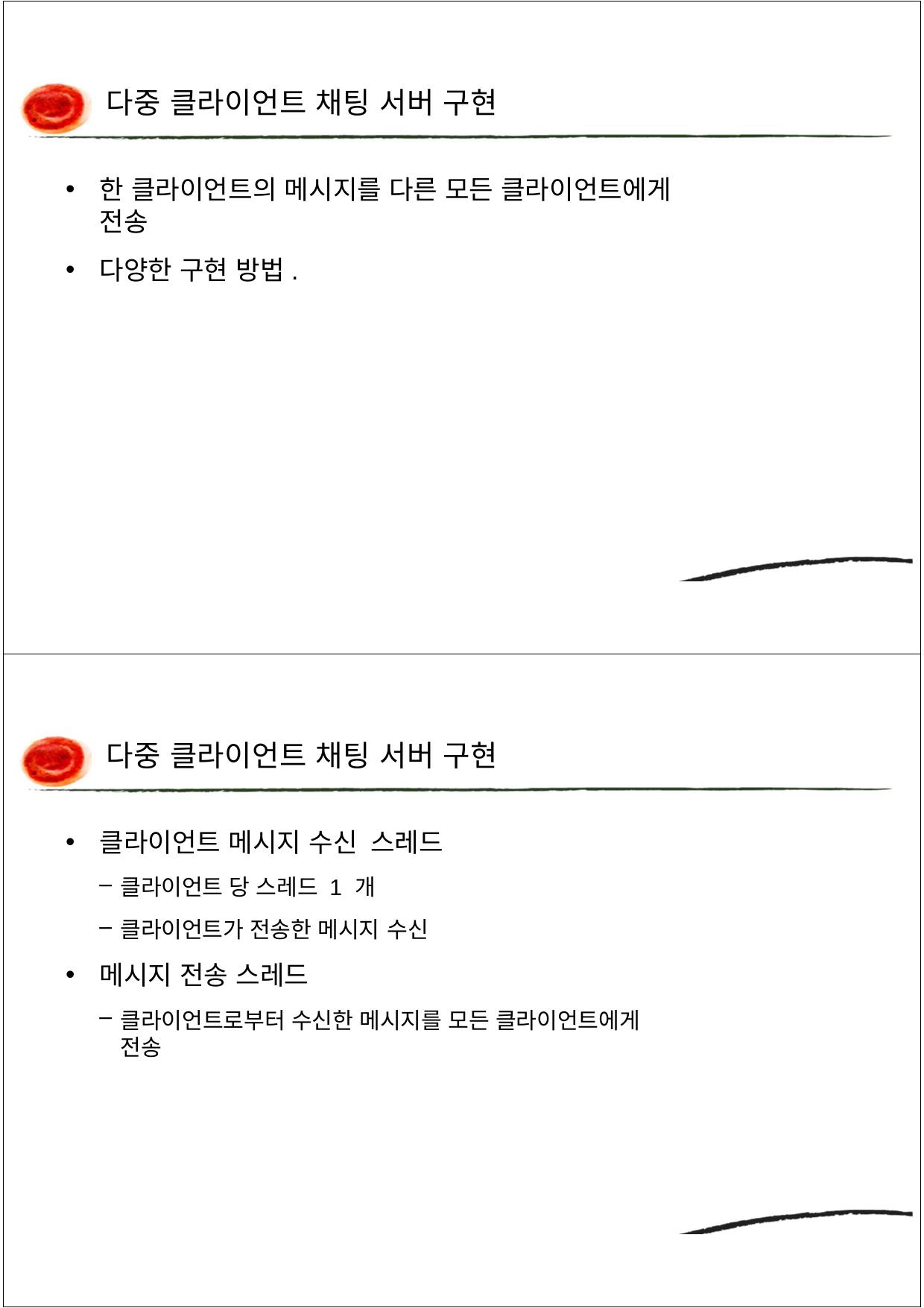

다중 클라이언트 채팅 서버 구현

한 클라이언트의 메시지를 다른 모든 클라이언트에게 전송
다양한 구현 방법.

다중 클라이언트 채팅 서버 구현

클라이언트 메시지 수신 스레드
클라이언트 당 스레드 1 개
클라이언트가 전송한 메시지 수신
메시지 전송 스레드
클라이언트로부터 수신한 메시지를 모든 클라이언트에게 전송